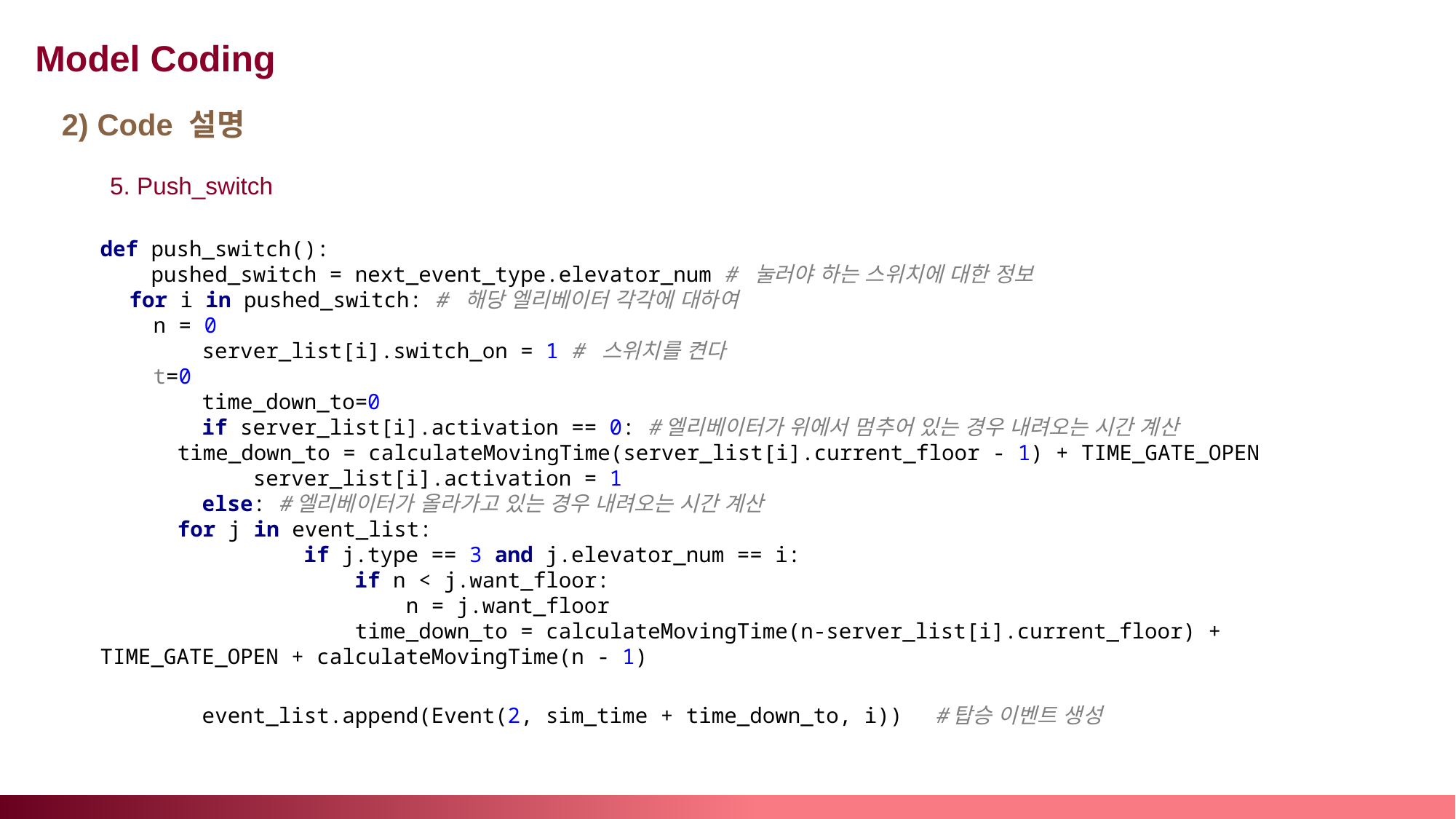

Model Coding
2) Code 설명
5. Push_switch
def push_switch():
    pushed_switch = next_event_type.elevator_num # 눌러야 하는 스위치에 대한 정보
    for i in pushed_switch: # 해당 엘리베이터 각각에 대하여
        n = 0
        server_list[i].switch_on = 1 # 스위치를 켠다
        t=0
        time_down_to=0
        if server_list[i].activation == 0: #엘리베이터가 위에서 멈추어 있는 경우 내려오는 시간 계산
            time_down_to = calculateMovingTime(server_list[i].current_floor - 1) + TIME_GATE_OPEN
            server_list[i].activation = 1
        else: #엘리베이터가 올라가고 있는 경우 내려오는 시간 계산
            for j in event_list:
                if j.type == 3 and j.elevator_num == i:
                    if n < j.want_floor:
                        n = j.want_floor
                    time_down_to = calculateMovingTime(n-server_list[i].current_floor) + TIME_GATE_OPEN + calculateMovingTime(n - 1)
        event_list.append(Event(2, sim_time + time_down_to, i)) #탑승 이벤트 생성